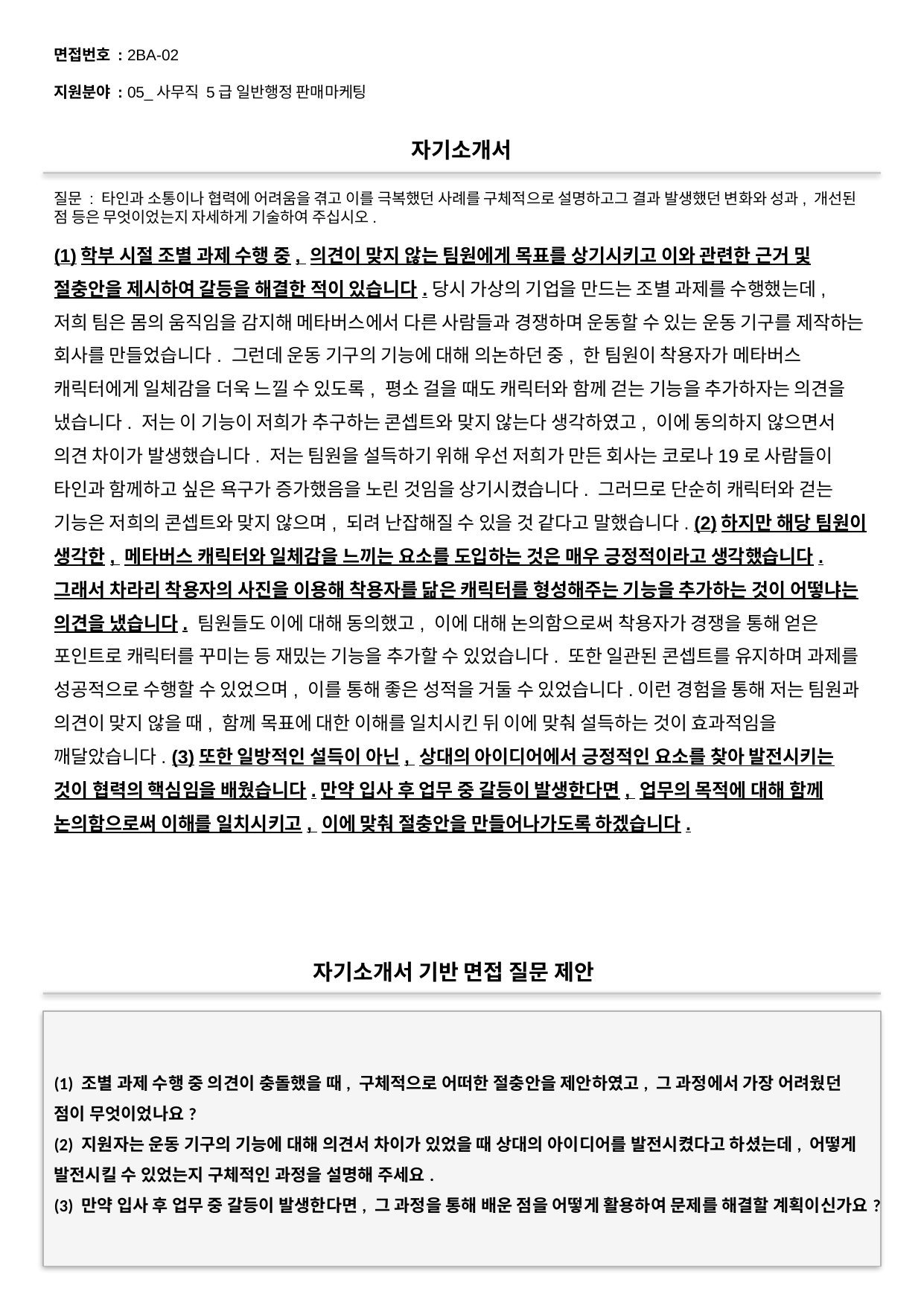

면접번호 : 2BA-02

지원분야 : 05_사무직 5급 일반행정 판매마케팅
#

자기소개서

질문 : 타인과 소통이나 협력에 어려움을 겪고 이를 극복했던 사례를 구체적으로 설명하고그 결과 발생했던 변화와 성과, 개선된 점 등은 무엇이었는지 자세하게 기술하여 주십시오.

(1)학부 시절 조별 과제 수행 중, 의견이 맞지 않는 팀원에게 목표를 상기시키고 이와 관련한 근거 및 절충안을 제시하여 갈등을 해결한 적이 있습니다.당시 가상의 기업을 만드는 조별 과제를 수행했는데, 저희 팀은 몸의 움직임을 감지해 메타버스에서 다른 사람들과 경쟁하며 운동할 수 있는 운동 기구를 제작하는 회사를 만들었습니다. 그런데 운동 기구의 기능에 대해 의논하던 중, 한 팀원이 착용자가 메타버스 캐릭터에게 일체감을 더욱 느낄 수 있도록, 평소 걸을 때도 캐릭터와 함께 걷는 기능을 추가하자는 의견을 냈습니다. 저는 이 기능이 저희가 추구하는 콘셉트와 맞지 않는다 생각하였고, 이에 동의하지 않으면서 의견 차이가 발생했습니다. 저는 팀원을 설득하기 위해 우선 저희가 만든 회사는 코로나19로 사람들이 타인과 함께하고 싶은 욕구가 증가했음을 노린 것임을 상기시켰습니다. 그러므로 단순히 캐릭터와 걷는 기능은 저희의 콘셉트와 맞지 않으며, 되려 난잡해질 수 있을 것 같다고 말했습니다. (2)하지만 해당 팀원이 생각한, 메타버스 캐릭터와 일체감을 느끼는 요소를 도입하는 것은 매우 긍정적이라고 생각했습니다. 그래서 차라리 착용자의 사진을 이용해 착용자를 닮은 캐릭터를 형성해주는 기능을 추가하는 것이 어떻냐는 의견을 냈습니다. 팀원들도 이에 대해 동의했고, 이에 대해 논의함으로써 착용자가 경쟁을 통해 얻은 포인트로 캐릭터를 꾸미는 등 재밌는 기능을 추가할 수 있었습니다. 또한 일관된 콘셉트를 유지하며 과제를 성공적으로 수행할 수 있었으며, 이를 통해 좋은 성적을 거둘 수 있었습니다.이런 경험을 통해 저는 팀원과 의견이 맞지 않을 때, 함께 목표에 대한 이해를 일치시킨 뒤 이에 맞춰 설득하는 것이 효과적임을 깨달았습니다. (3)또한 일방적인 설득이 아닌, 상대의 아이디어에서 긍정적인 요소를 찾아 발전시키는 것이 협력의 핵심임을 배웠습니다.만약 입사 후 업무 중 갈등이 발생한다면, 업무의 목적에 대해 함께 논의함으로써 이해를 일치시키고, 이에 맞춰 절충안을 만들어나가도록 하겠습니다.

자기소개서 기반 면접 질문 제안

(1) 조별 과제 수행 중 의견이 충돌했을 때, 구체적으로 어떠한 절충안을 제안하였고, 그 과정에서 가장 어려웠던 점이 무엇이었나요?
(2) 지원자는 운동 기구의 기능에 대해 의견서 차이가 있었을 때 상대의 아이디어를 발전시켰다고 하셨는데, 어떻게 발전시킬 수 있었는지 구체적인 과정을 설명해 주세요.
(3) 만약 입사 후 업무 중 갈등이 발생한다면, 그 과정을 통해 배운 점을 어떻게 활용하여 문제를 해결할 계획이신가요?